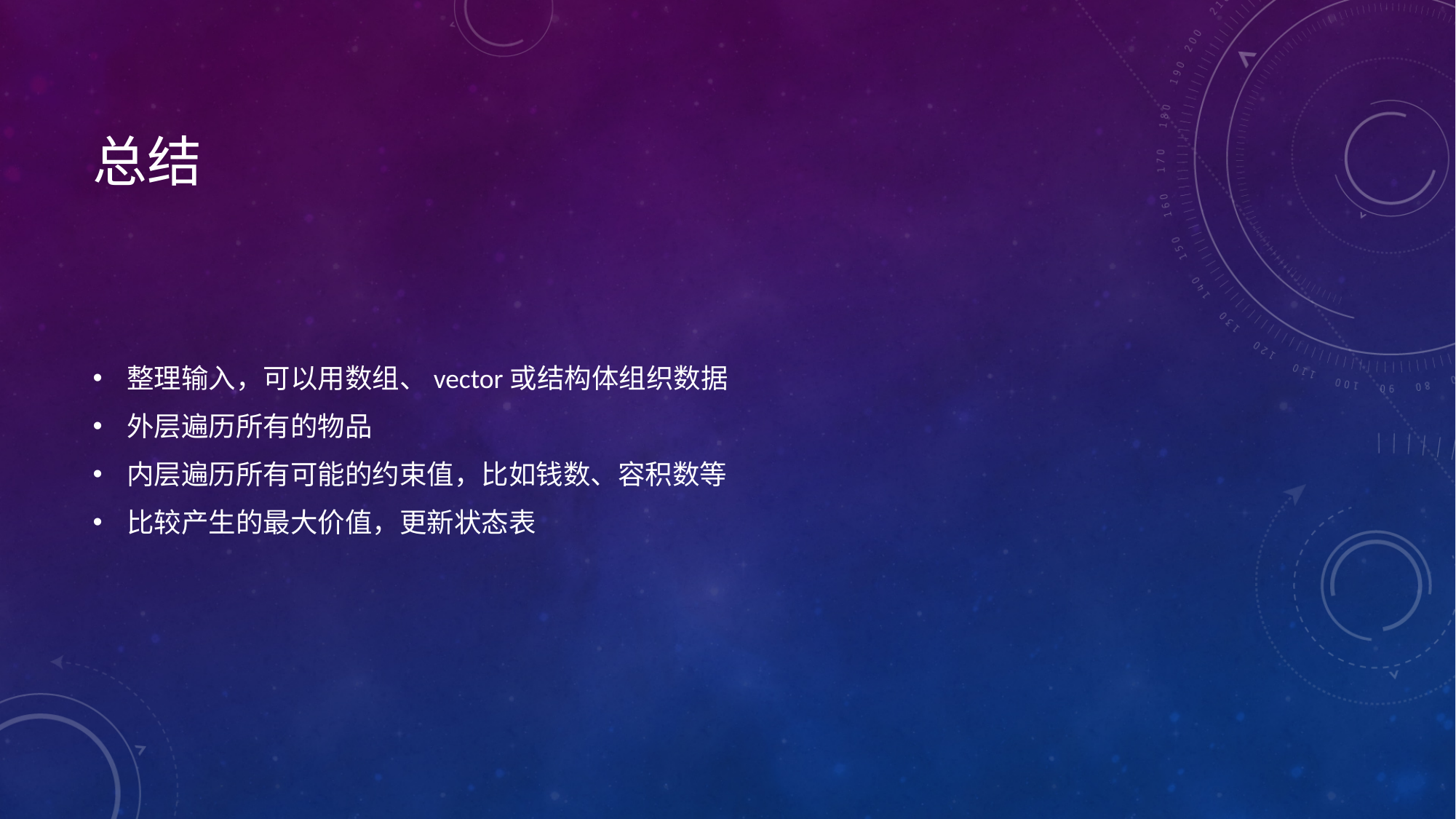

# 总结
整理输入，可以用数组、vector或结构体组织数据
外层遍历所有的物品
内层遍历所有可能的约束值，比如钱数、容积数等
比较产生的最大价值，更新状态表